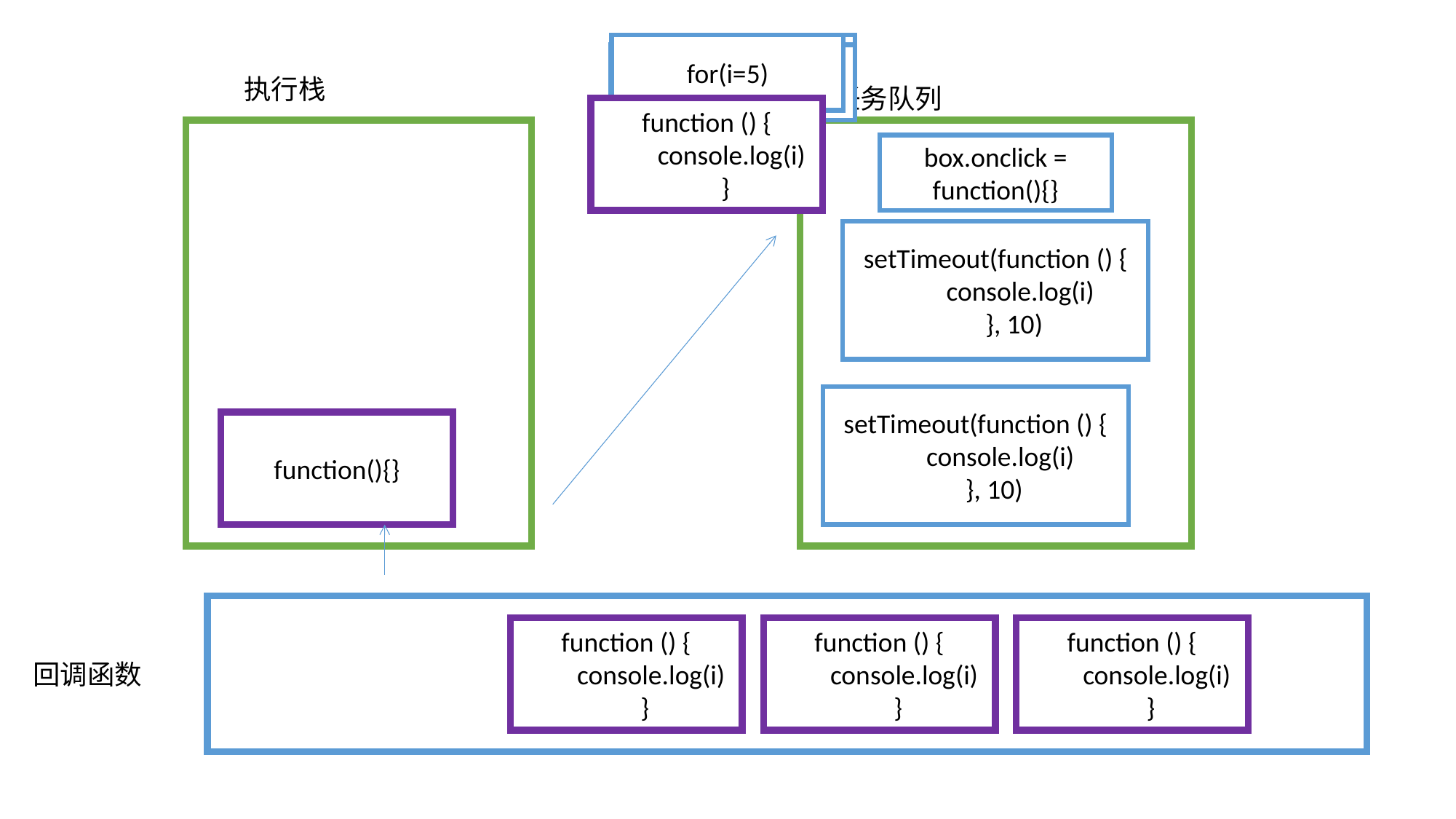

for(i=5)
console.log(1)
console.log(2)
console.log(3)
执行栈
任务队列
function () {
        console.log(i)
      }

box.onclick = function(){}
setTimeout(function () {
        console.log(i)
      }, 10)
setTimeout(function () {
        console.log(i)
      }, 10)
function(){}

function () {
        console.log(i)
      }
function () {
        console.log(i)
      }
function () {
        console.log(i)
      }
回调函数